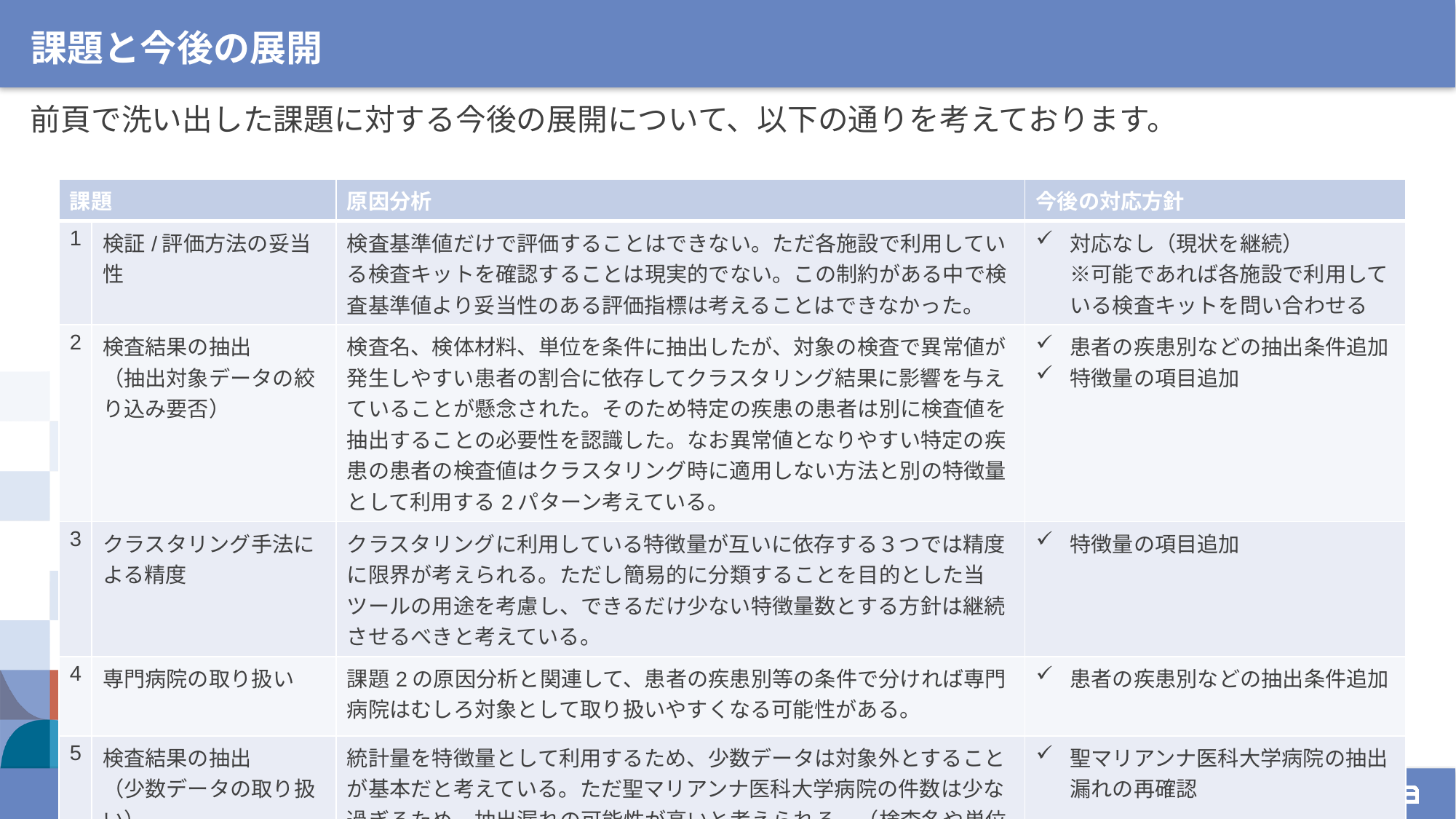

# 課題と今後の展開
前頁で洗い出した課題に対する今後の展開について、以下の通りを考えております。
| 課題 |  | 原因分析 | 今後の対応方針 |
| --- | --- | --- | --- |
| 1 | 検証/評価方法の妥当性 | 検査基準値だけで評価することはできない。ただ各施設で利用している検査キットを確認することは現実的でない。この制約がある中で検査基準値より妥当性のある評価指標は考えることはできなかった。 | 対応なし（現状を継続） ※可能であれば各施設で利用している検査キットを問い合わせる |
| 2 | 検査結果の抽出 （抽出対象データの絞り込み要否） | 検査名、検体材料、単位を条件に抽出したが、対象の検査で異常値が発生しやすい患者の割合に依存してクラスタリング結果に影響を与えていることが懸念された。そのため特定の疾患の患者は別に検査値を抽出することの必要性を認識した。なお異常値となりやすい特定の疾患の患者の検査値はクラスタリング時に適用しない方法と別の特徴量として利用する2パターン考えている。 | 患者の疾患別などの抽出条件追加 特徴量の項目追加 |
| 3 | クラスタリング手法による精度 | クラスタリングに利用している特徴量が互いに依存する３つでは精度に限界が考えられる。ただし簡易的に分類することを目的とした当ツールの用途を考慮し、できるだけ少ない特徴量数とする方針は継続させるべきと考えている。 | 特徴量の項目追加 |
| 4 | 専門病院の取り扱い | 課題2の原因分析と関連して、患者の疾患別等の条件で分ければ専門病院はむしろ対象として取り扱いやすくなる可能性がある。 | 患者の疾患別などの抽出条件追加 |
| 5 | 検査結果の抽出 （少数データの取り扱い） | 統計量を特徴量として利用するため、少数データは対象外とすることが基本だと考えている。ただ聖マリアンナ医科大学病院の件数は少な過ぎるため、抽出漏れの可能性が高いと考えられる。（検査名や単位の抽出対象の設定漏れ） | 聖マリアンナ医科大学病院の抽出漏れの再確認 |